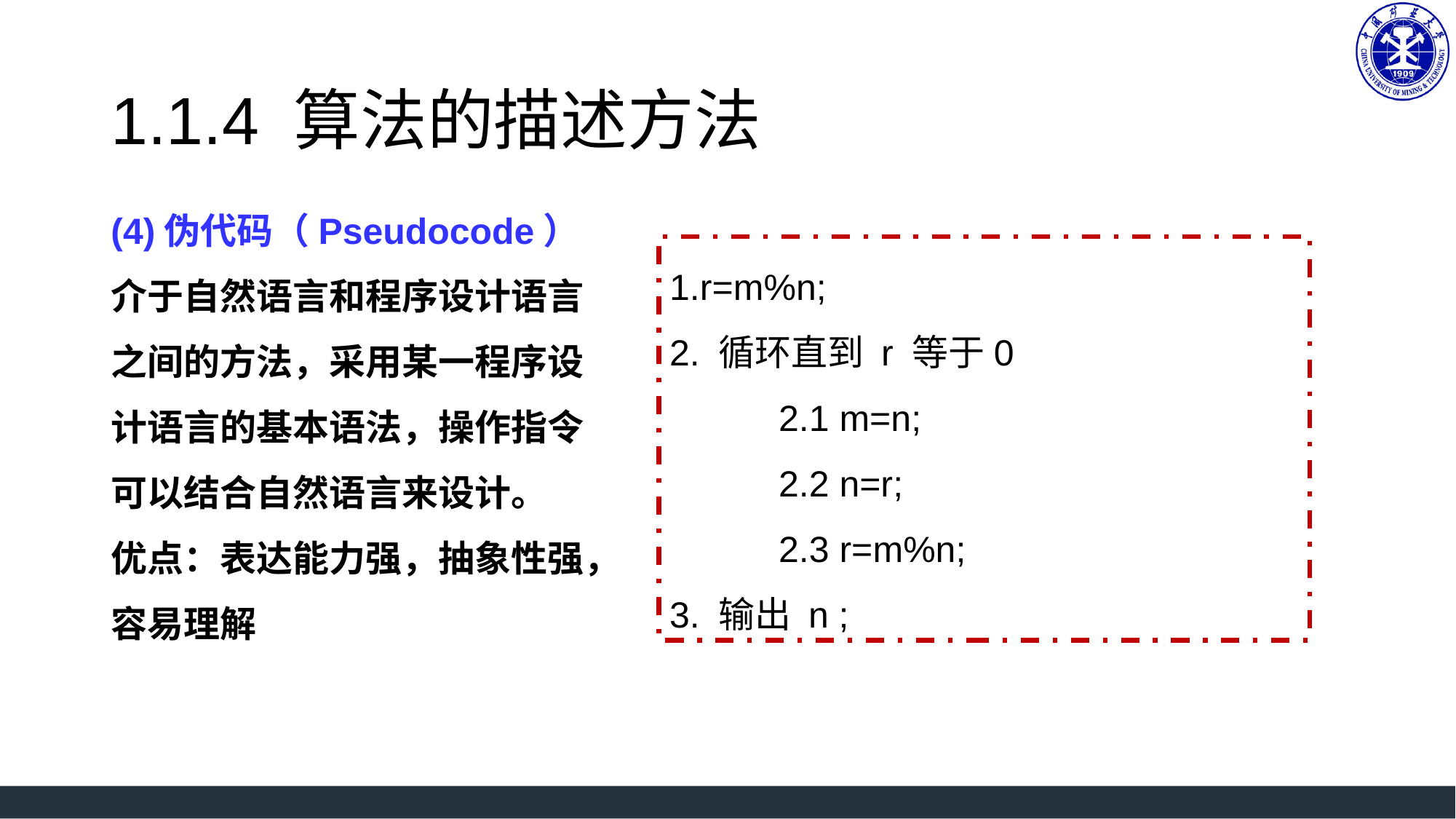

# 1.1.4 算法的描述方法
(4)伪代码（Pseudocode）介于自然语言和程序设计语言之间的方法，采用某一程序设计语言的基本语法，操作指令可以结合自然语言来设计。
优点：表达能力强，抽象性强，容易理解
1.r=m%n;
2. 循环直到 r 等于0
	2.1 m=n;
	2.2 n=r;
	2.3 r=m%n;
3. 输出 n ;